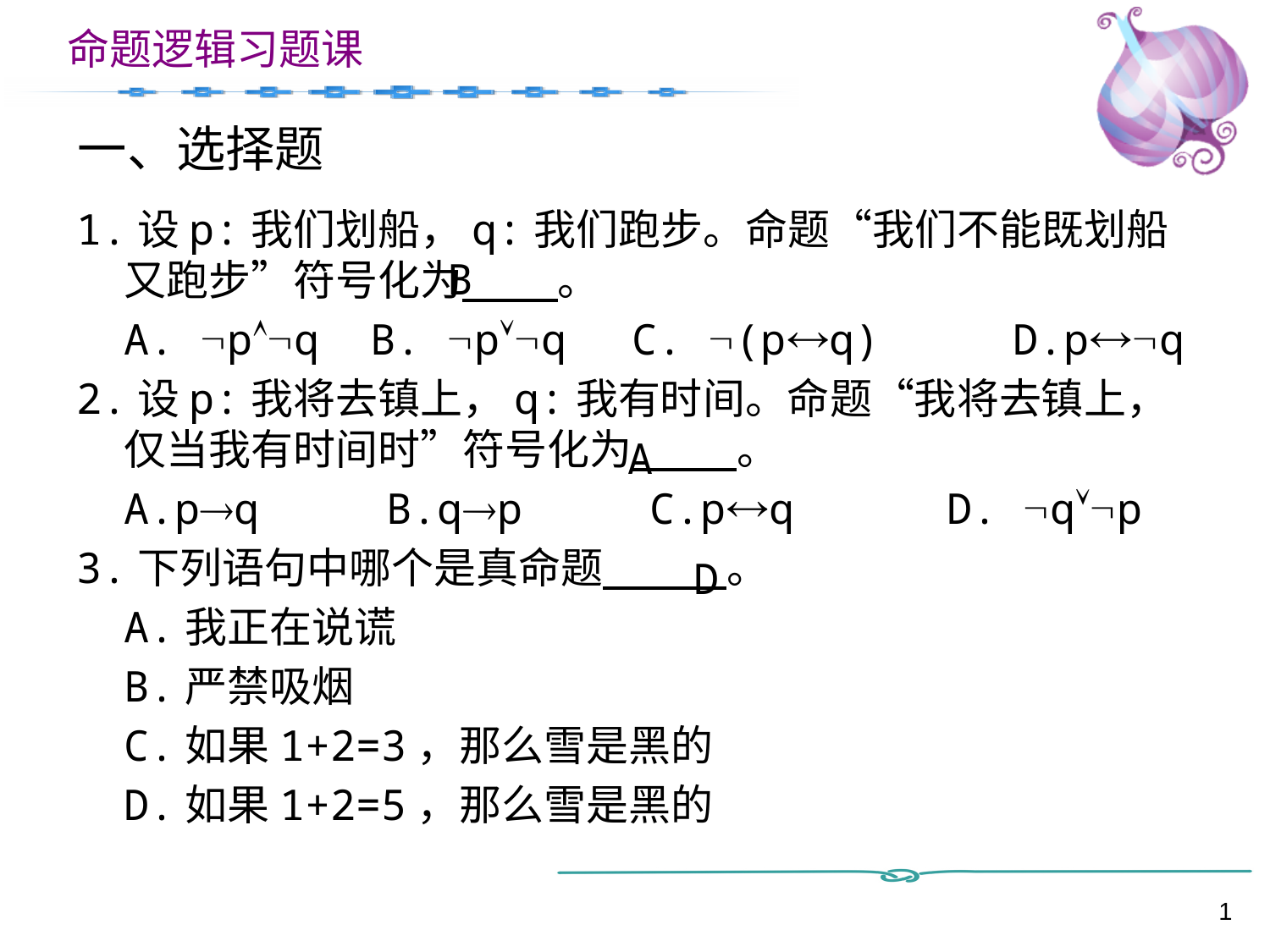

# 一、选择题
1.设p:我们划船，q:我们跑步。命题“我们不能既划船又跑步”符号化为          。
	A. ¬p∧¬q  B. ¬p∨¬q 	C. ¬(p↔q) 	D.p↔¬q
2.设p:我将去镇上，q:我有时间。命题“我将去镇上，仅当我有时间时”符号化为           。
	A.p→q     B.q→p     C.p↔q      D. ¬q∨¬p
3.下列语句中哪个是真命题             。
	A.我正在说谎
	B.严禁吸烟
	C.如果1+2=3，那么雪是黑的
	D.如果1+2=5，那么雪是黑的
B
A
D
1